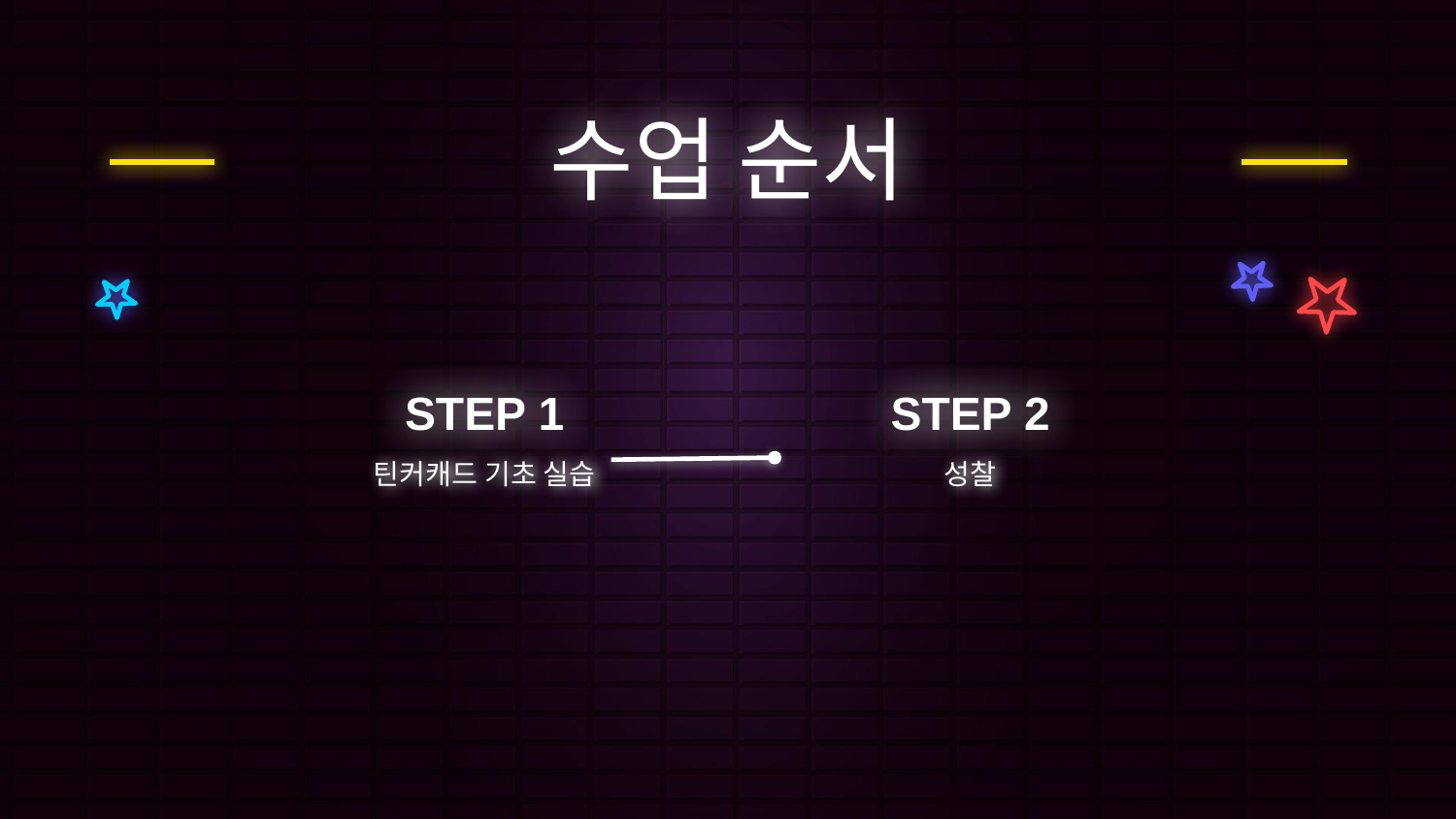

# 수업 순서

STEP 1
STEP 2

틴커캐드 기초 실습
성찰